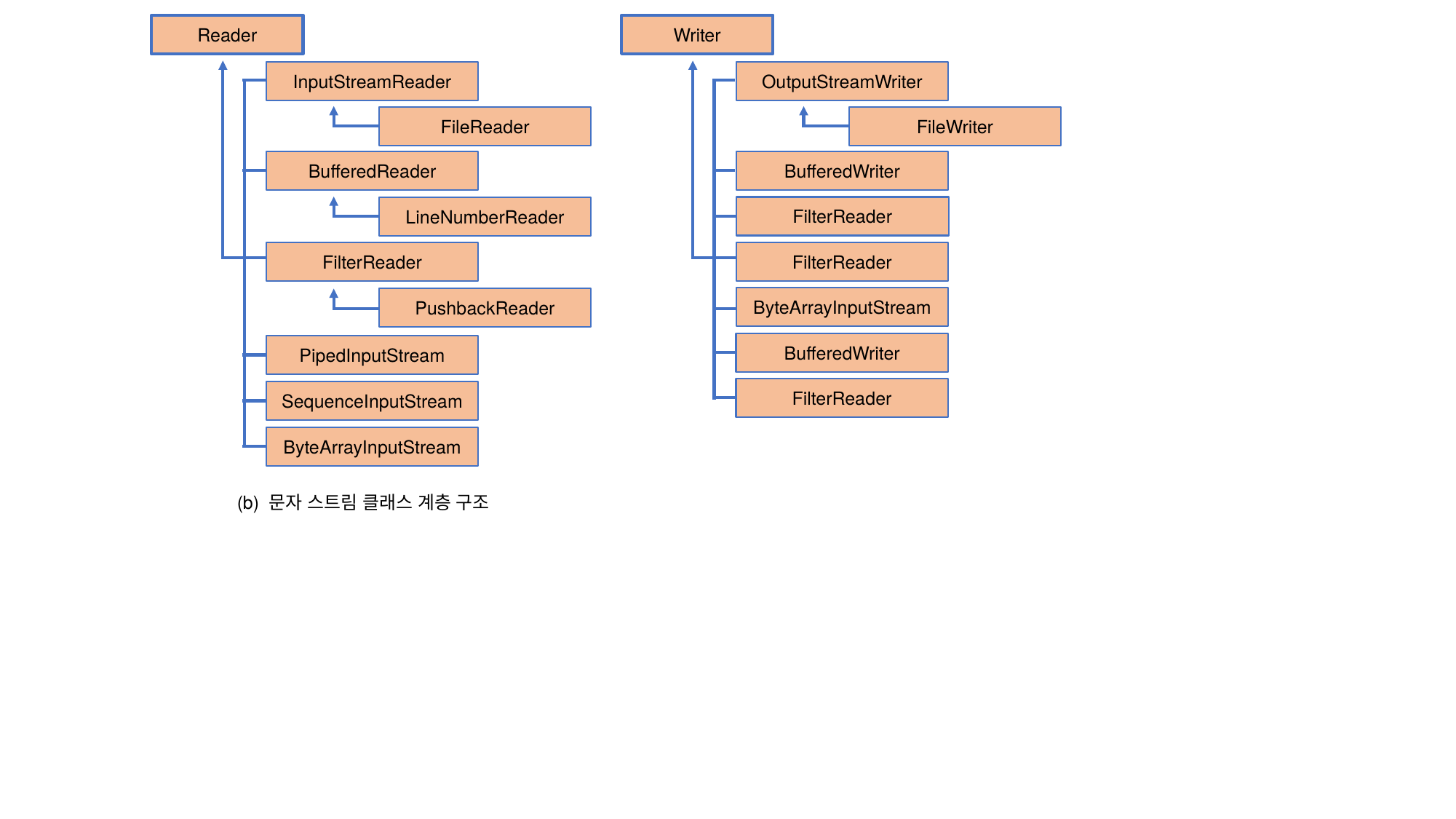

Reader

InputStreamReader

FileReader

BufferedReader

LineNumberReader

FilterReader

PushbackReader

PipedInputStream

SequenceInputStream

ByteArrayInputStream

Writer

OutputStreamWriter

FileWriter

BufferedWriter

FilterReader

FilterReader

ByteArrayInputStream

BufferedWriter

FilterReader

(b) 문자 스트림 클래스 계층 구조